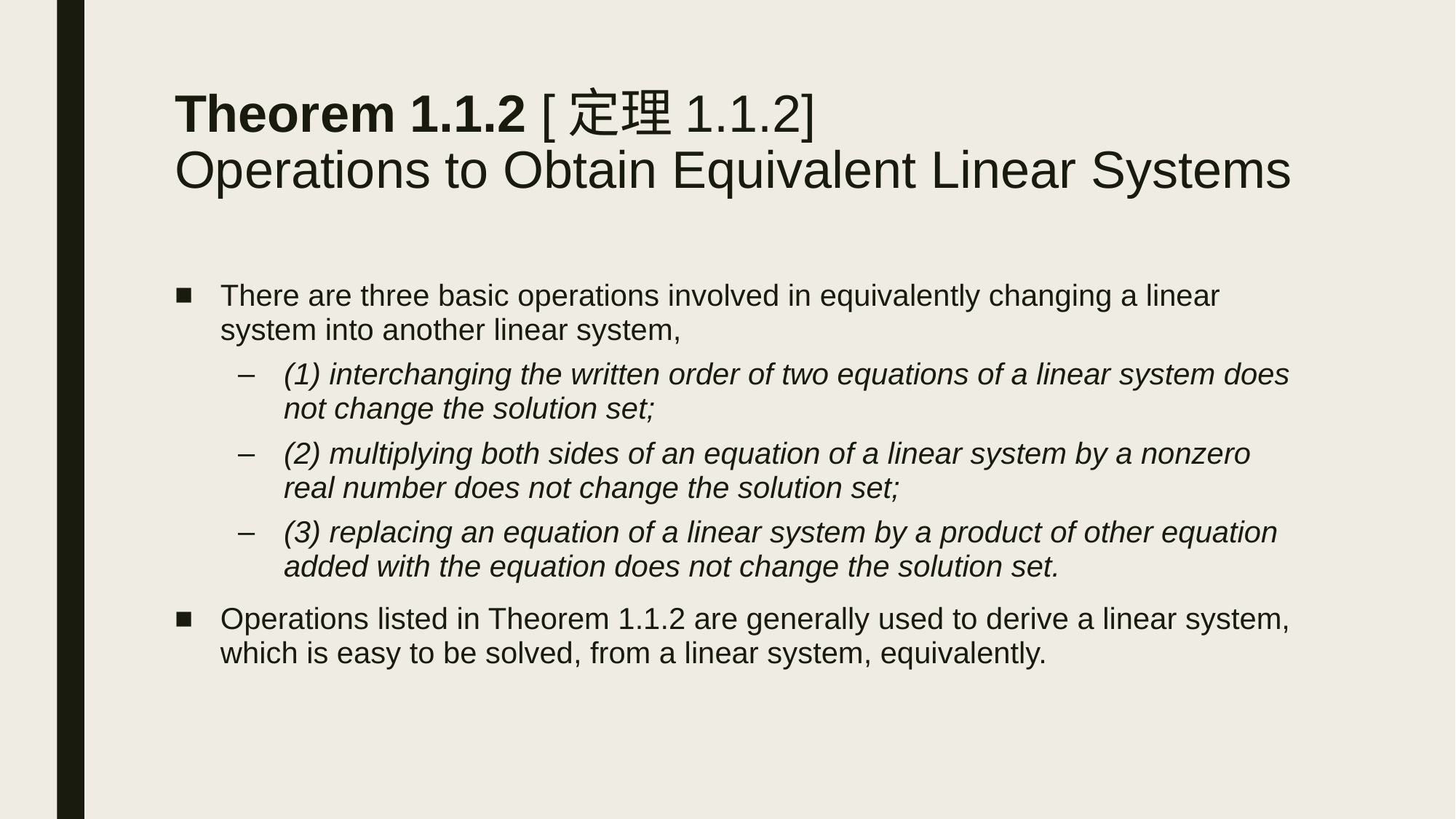

# Theorem 1.1.2 [定理1.1.2] Operations to Obtain Equivalent Linear Systems
There are three basic operations involved in equivalently changing a linear system into another linear system,
(1) interchanging the written order of two equations of a linear system does not change the solution set;
(2) multiplying both sides of an equation of a linear system by a nonzero real number does not change the solution set;
(3) replacing an equation of a linear system by a product of other equation added with the equation does not change the solution set.
Operations listed in Theorem 1.1.2 are generally used to derive a linear system, which is easy to be solved, from a linear system, equivalently.